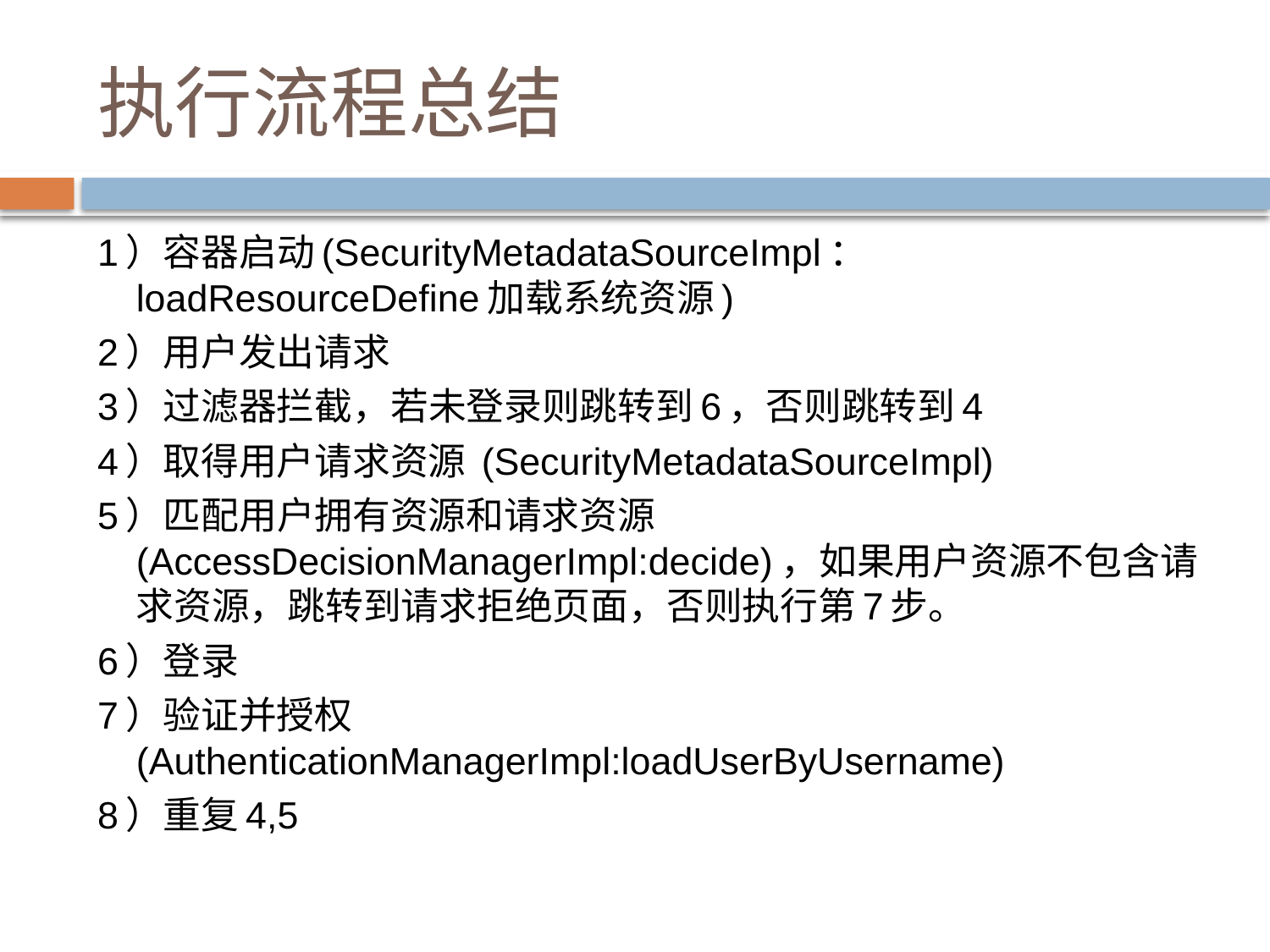

# 执行流程总结
1）容器启动(SecurityMetadataSourceImpl：loadResourceDefine加载系统资源)
2）用户发出请求
3）过滤器拦截，若未登录则跳转到6，否则跳转到4
4）取得用户请求资源 (SecurityMetadataSourceImpl)
5）匹配用户拥有资源和请求资源(AccessDecisionManagerImpl:decide)，如果用户资源不包含请求资源，跳转到请求拒绝页面，否则执行第7步。
6）登录
7）验证并授权(AuthenticationManagerImpl:loadUserByUsername)
8）重复4,5